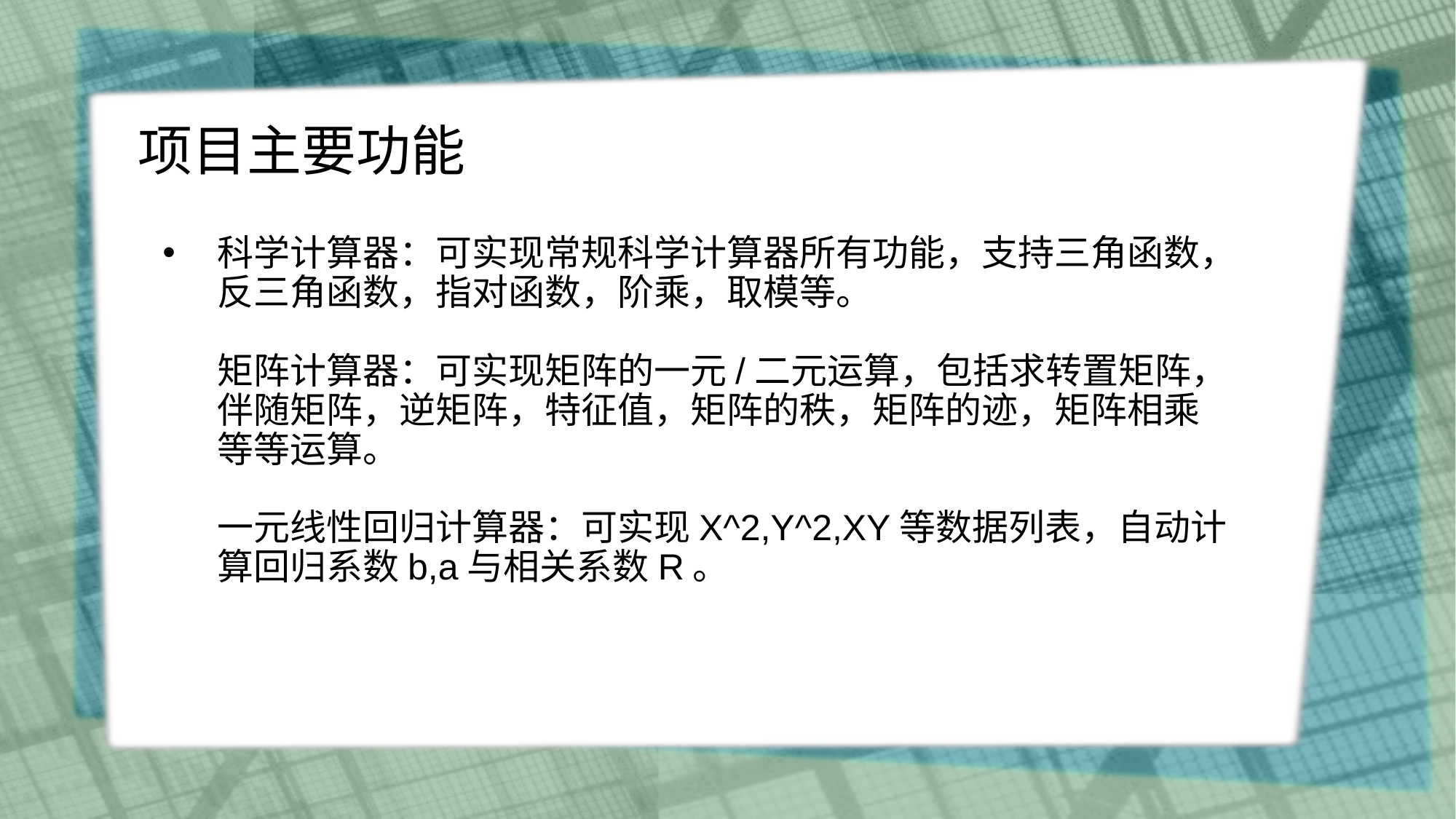

项目主要功能
# 科学计算器：可实现常规科学计算器所有功能，支持三角函数，反三角函数，指对函数，阶乘，取模等。 矩阵计算器：可实现矩阵的一元/二元运算，包括求转置矩阵，伴随矩阵，逆矩阵，特征值，矩阵的秩，矩阵的迹，矩阵相乘等等运算。 一元线性回归计算器：可实现X^2,Y^2,XY等数据列表，自动计算回归系数b,a与相关系数R。